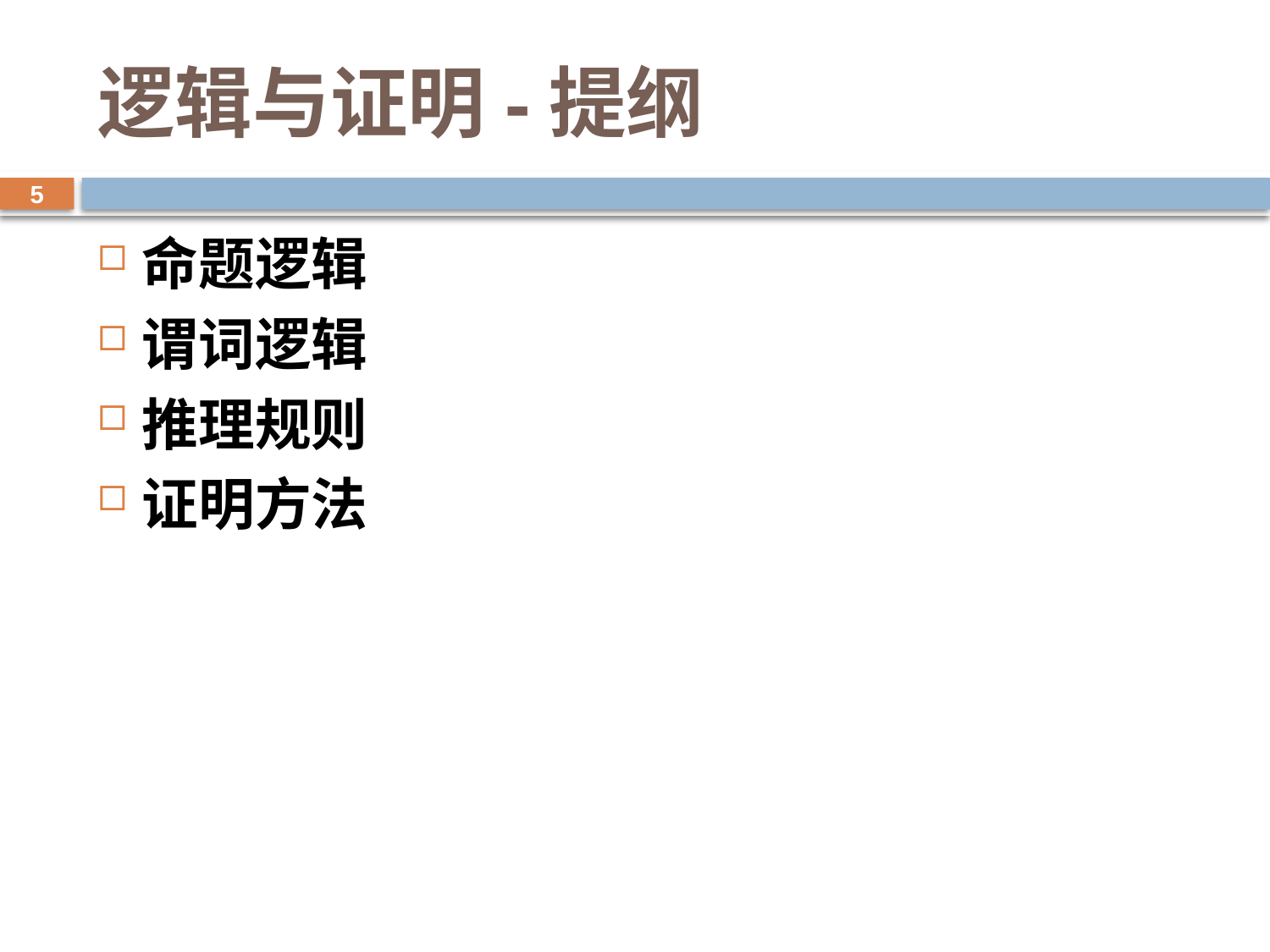

# 逻辑与证明-提纲
5
命题逻辑
谓词逻辑
推理规则
证明方法